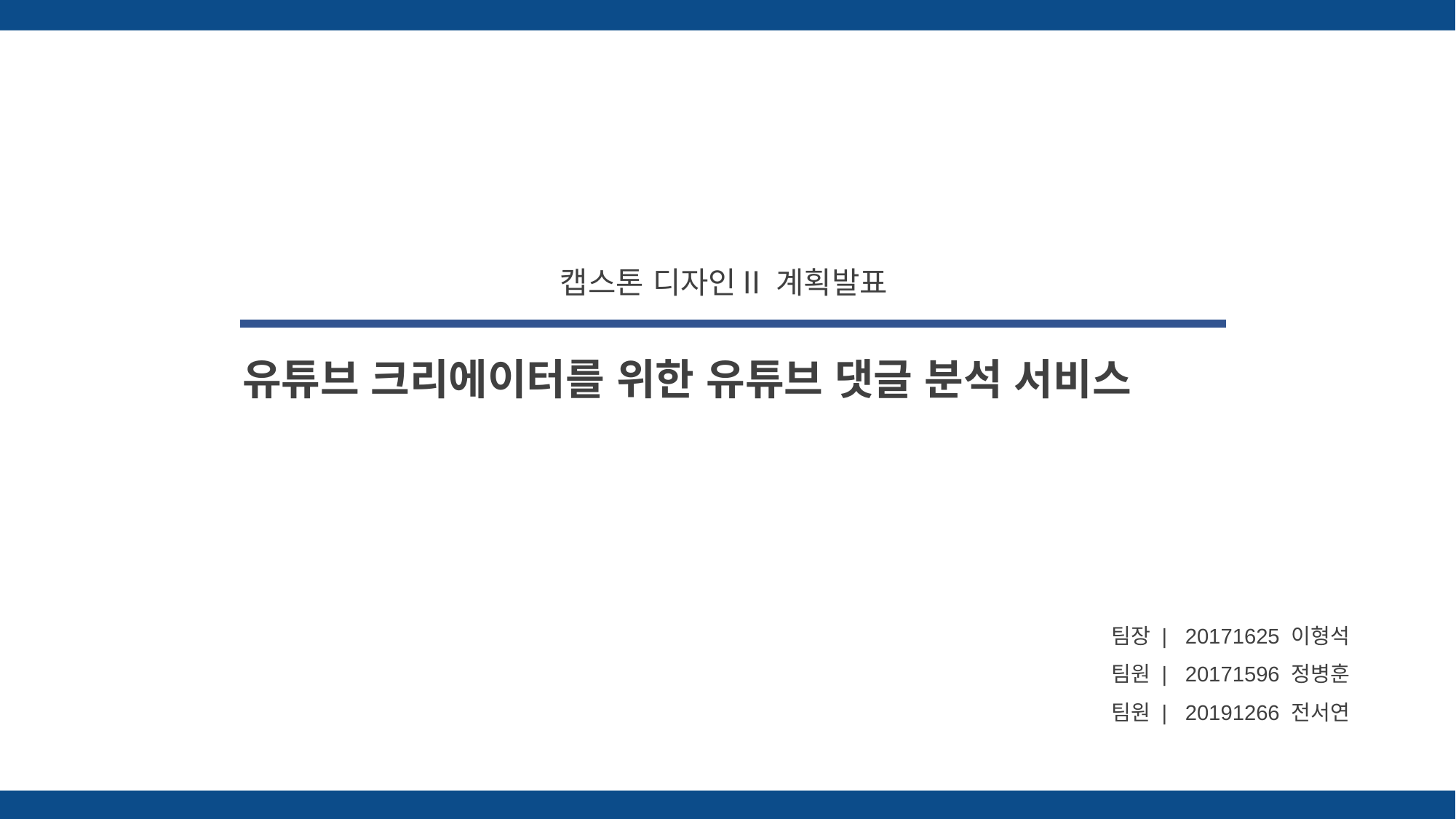

캡스톤 디자인Ⅱ 계획발표
유튜브 크리에이터를 위한 유튜브 댓글 분석 서비스
팀장 |   20171625 이형석
팀원 |   20171596 정병훈
팀원 |   20191266 전서연